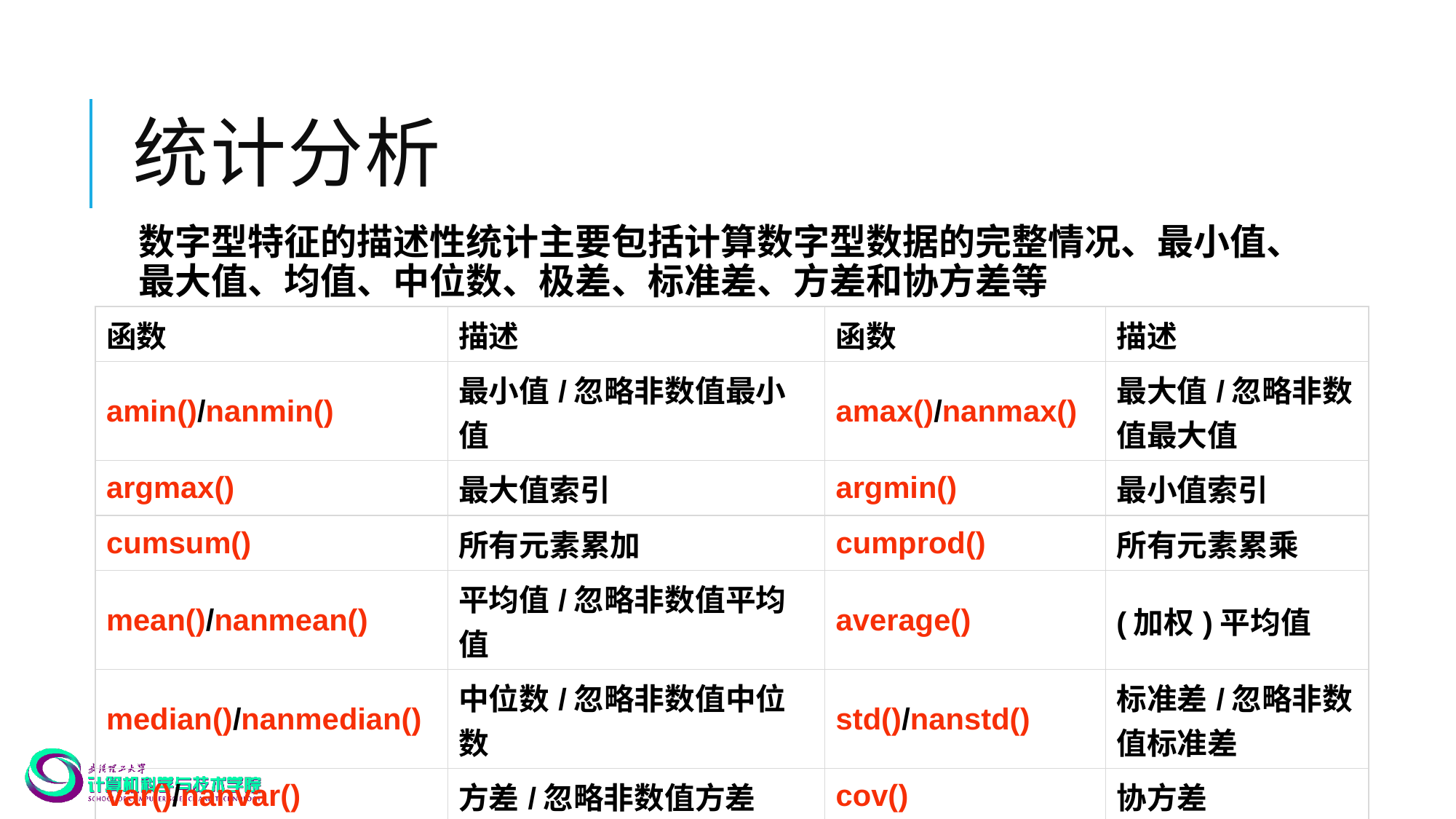

# 统计分析
数字型特征的描述性统计主要包括计算数字型数据的完整情况、最小值、最大值、均值、中位数、极差、标准差、方差和协方差等

| 函数 | 描述 | 函数 | 描述 |
| --- | --- | --- | --- |
| amin()/nanmin() | 最小值/忽略非数值最小值 | amax()/nanmax() | 最大值/忽略非数值最大值 |
| argmax() | 最大值索引 | argmin() | 最小值索引 |
| cumsum() | 所有元素累加 | cumprod() | 所有元素累乘 |
| mean()/nanmean() | 平均值/忽略非数值平均值 | average() | (加权)平均值 |
| median()/nanmedian() | 中位数/忽略非数值中位数 | std()/nanstd() | 标准差/忽略非数值标准差 |
| var()/nanvar() | 方差/忽略非数值方差 | cov() | 协方差 |
| sum() | 对数组元素进行求和 | ptp() | 极差 |